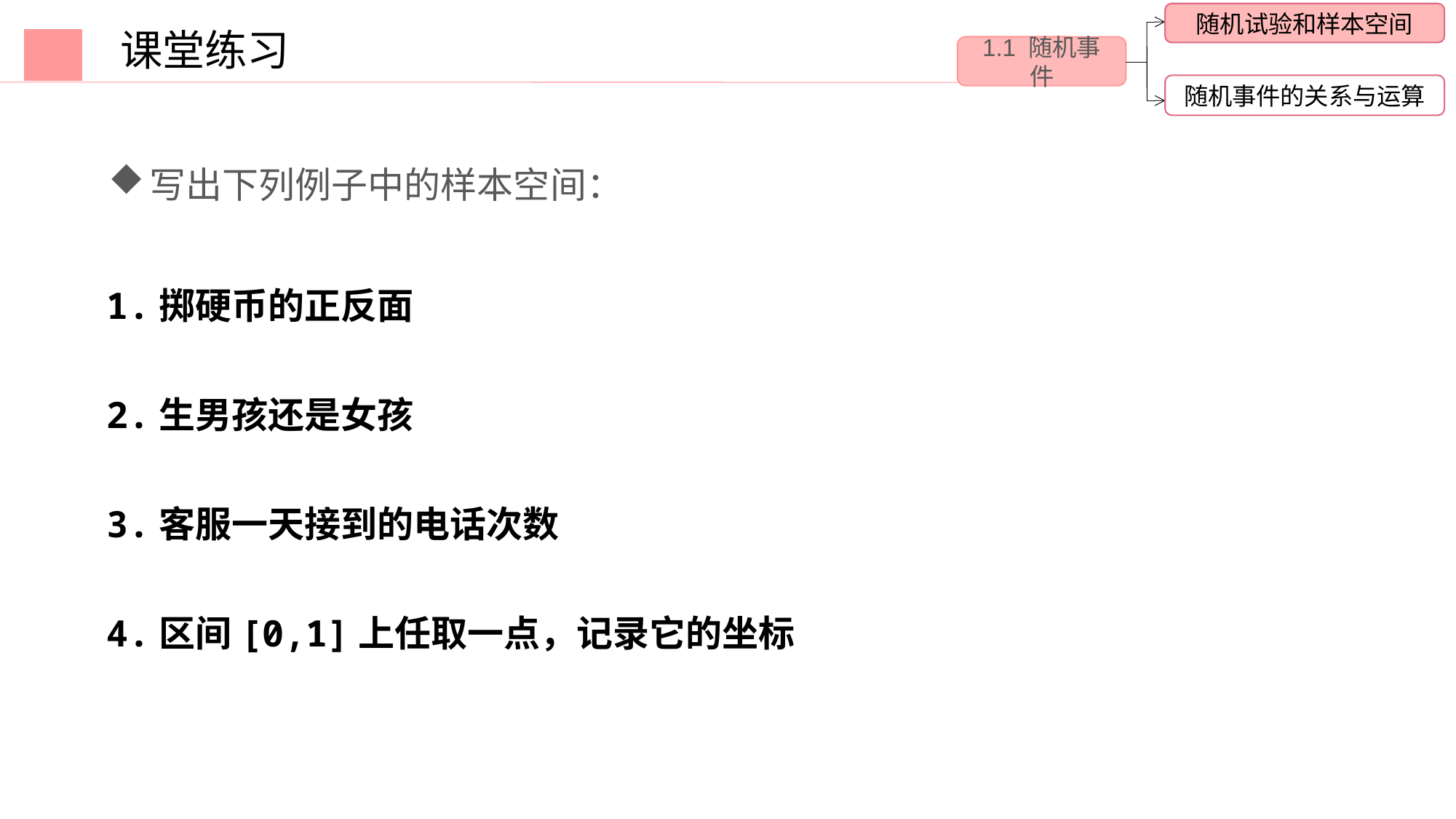

随机试验和样本空间

1.1 随机事件
随机事件的关系与运算
课堂练习

写出下列例子中的样本空间：
1.掷硬币的正反面
2.生男孩还是女孩
3.客服一天接到的电话次数
4.区间[0,1]上任取一点，记录它的坐标